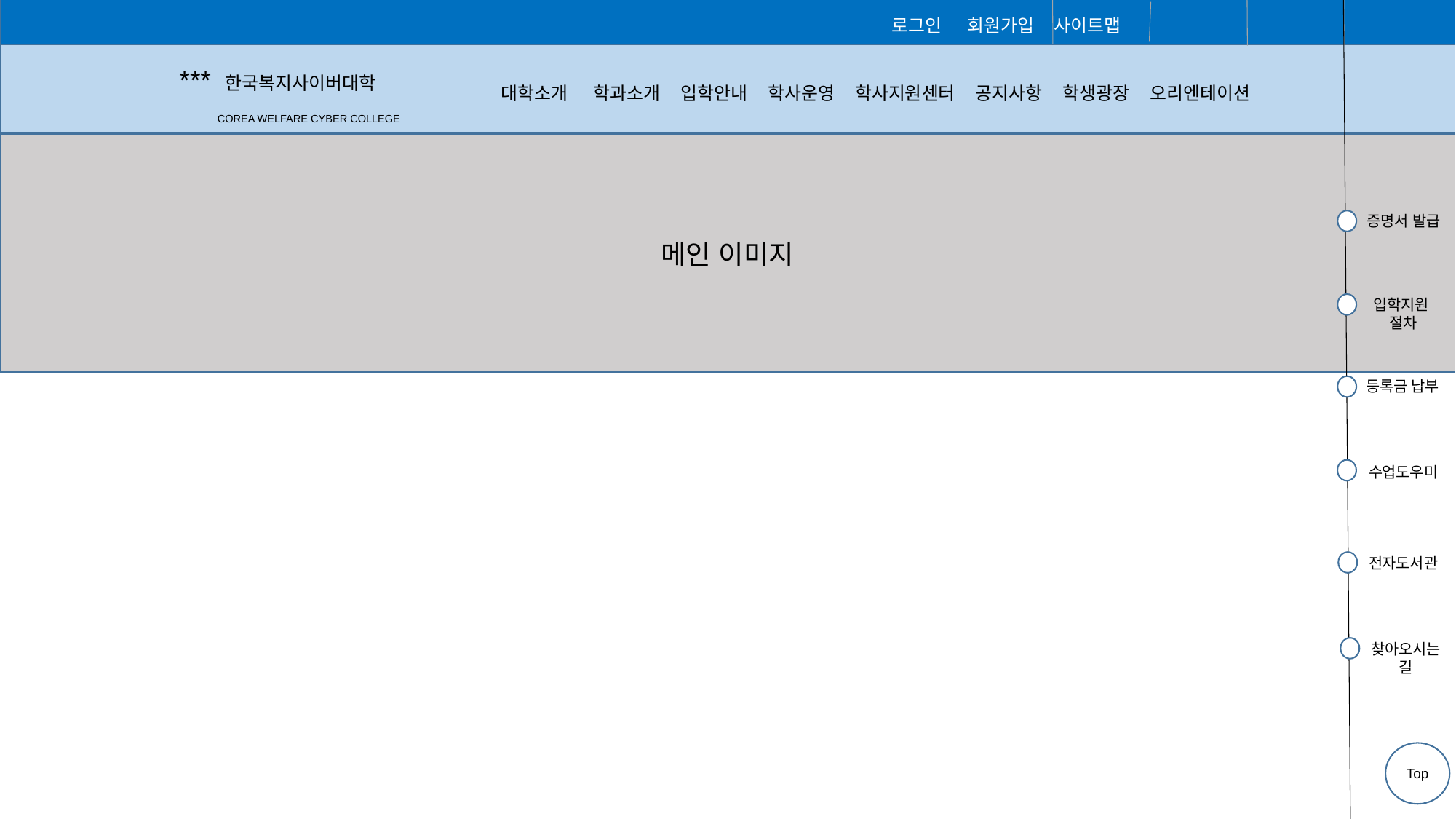

증명서 발급

입학지원
절차

등록금 납부

수업도우미

전자도서관

찾아오시는길

Top

H 대학교    G 대학원    * 대학원입학
                                                                                                                                           로그인     회원가입    사이트맵
*** 한국복지사이버대학
     COREA WELFARE CYBER COLLEGE
대학소개     학과소개    입학안내    학사운영    학사지원센터    공지사항    학생광장    오리엔테이션
메인 이미지